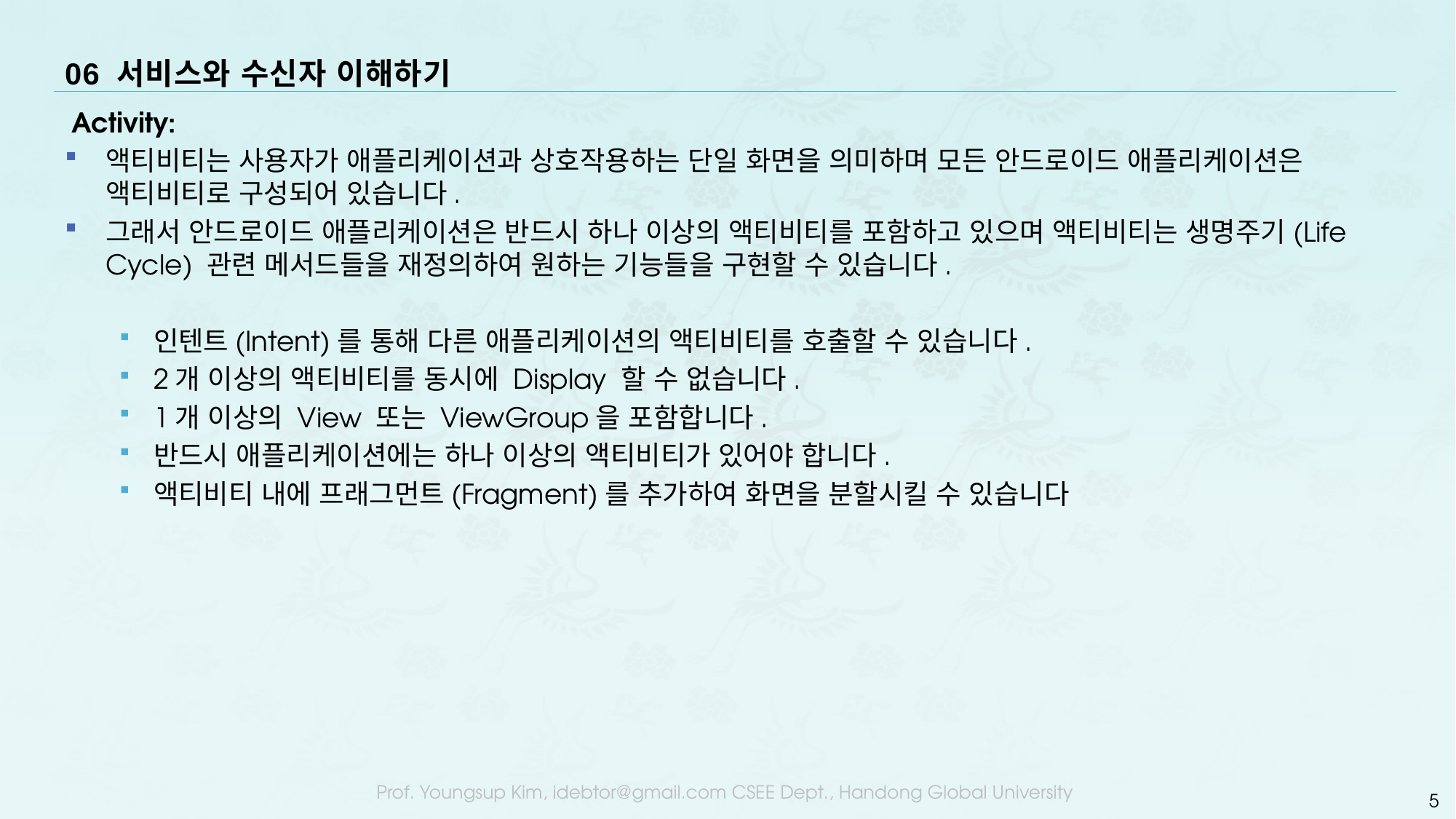

# 06 서비스와 수신자 이해하기
Activity:
액티비티는 사용자가 애플리케이션과 상호작용하는 단일 화면을 의미하며 모든 안드로이드 애플리케이션은 액티비티로 구성되어 있습니다.
그래서 안드로이드 애플리케이션은 반드시 하나 이상의 액티비티를 포함하고 있으며 액티비티는 생명주기(Life Cycle) 관련 메서드들을 재정의하여 원하는 기능들을 구현할 수 있습니다.

인텐트(Intent)를 통해 다른 애플리케이션의 액티비티를 호출할 수 있습니다.
2개 이상의 액티비티를 동시에 Display 할 수 없습니다.
1개 이상의 View 또는 ViewGroup을 포함합니다.
반드시 애플리케이션에는 하나 이상의 액티비티가 있어야 합니다.
액티비티 내에 프래그먼트(Fragment)를 추가하여 화면을 분할시킬 수 있습니다

5